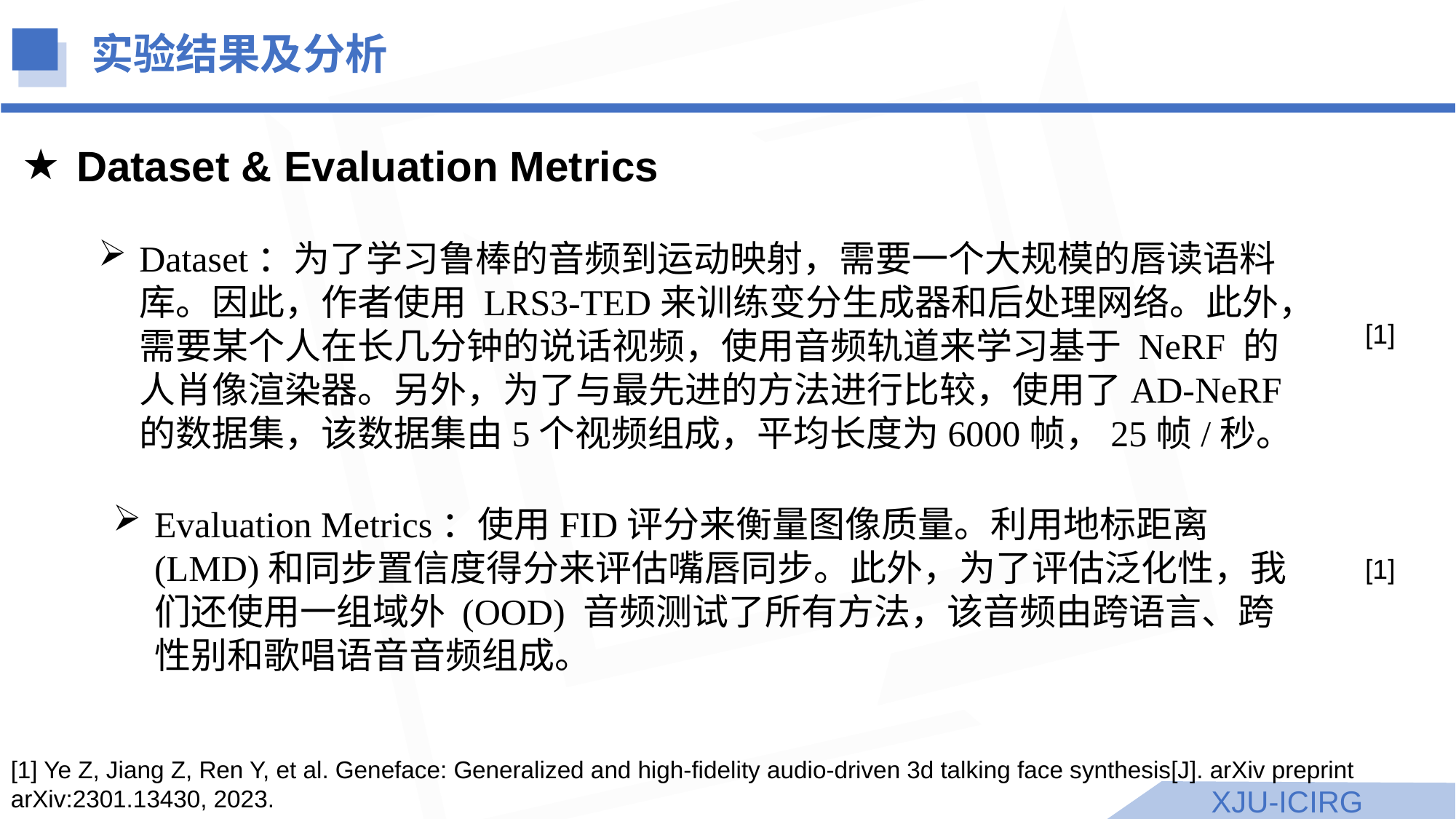

实验结果及分析

Dataset & Evaluation Metrics
Dataset：为了学习鲁棒的音频到运动映射，需要一个大规模的唇读语料库。因此，作者使用 LRS3-TED来训练变分生成器和后处理网络。此外，需要某个人在长几分钟的说话视频，使用音频轨道来学习基于 NeRF 的人肖像渲染器。另外，为了与最先进的方法进行比较，使用了AD-NeRF的数据集，该数据集由5个视频组成，平均长度为6000帧，25帧/秒。
[1]
Evaluation Metrics：使用FID评分来衡量图像质量。利用地标距离(LMD)和同步置信度得分来评估嘴唇同步。此外，为了评估泛化性，我们还使用一组域外 (OOD) 音频测试了所有方法，该音频由跨语言、跨性别和歌唱语音音频组成。
[1]
[1] Ye Z, Jiang Z, Ren Y, et al. Geneface: Generalized and high-fidelity audio-driven 3d talking face synthesis[J]. arXiv preprint arXiv:2301.13430, 2023.
XJU-ICIRG